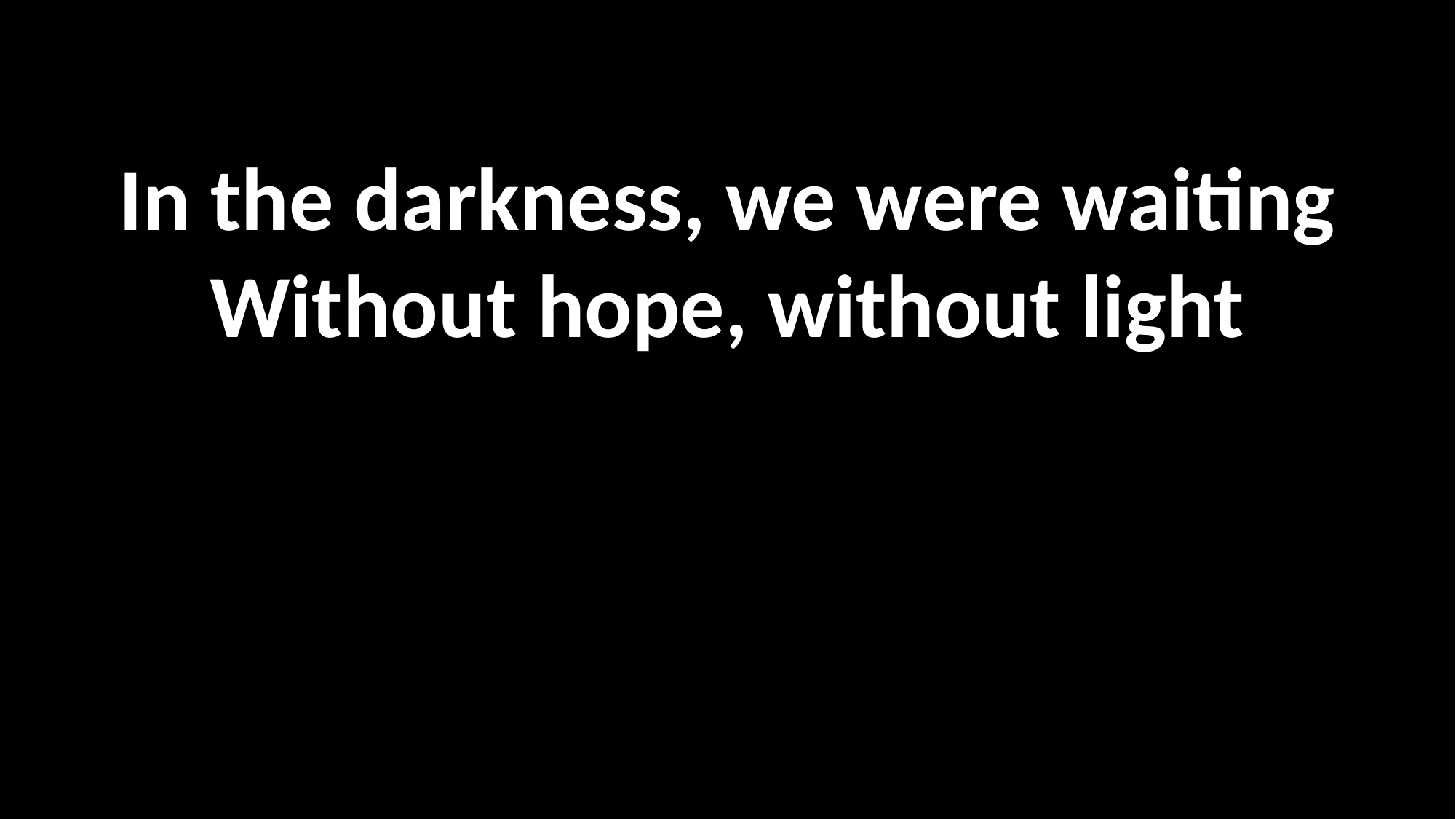

In the darkness, we were waiting
Without hope, without light

할렐루야 할렐루야 할렐루야
예슈아 예슈아